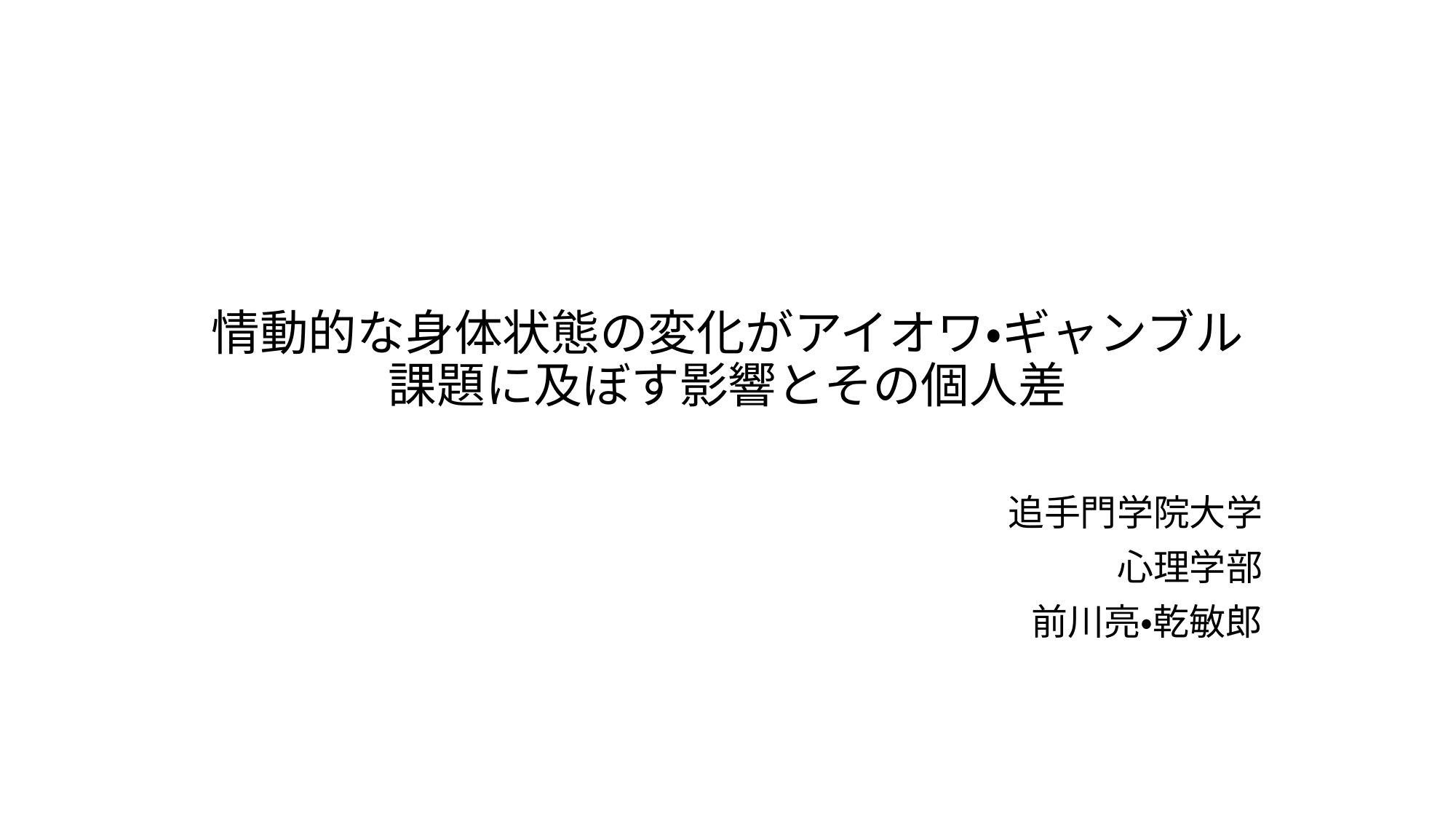

# 情動的な身体状態の変化がアイオワ・ギャンブル課題に及ぼす影響とその個人差

追手門学院大学
心理学部
前川亮・乾敏郎